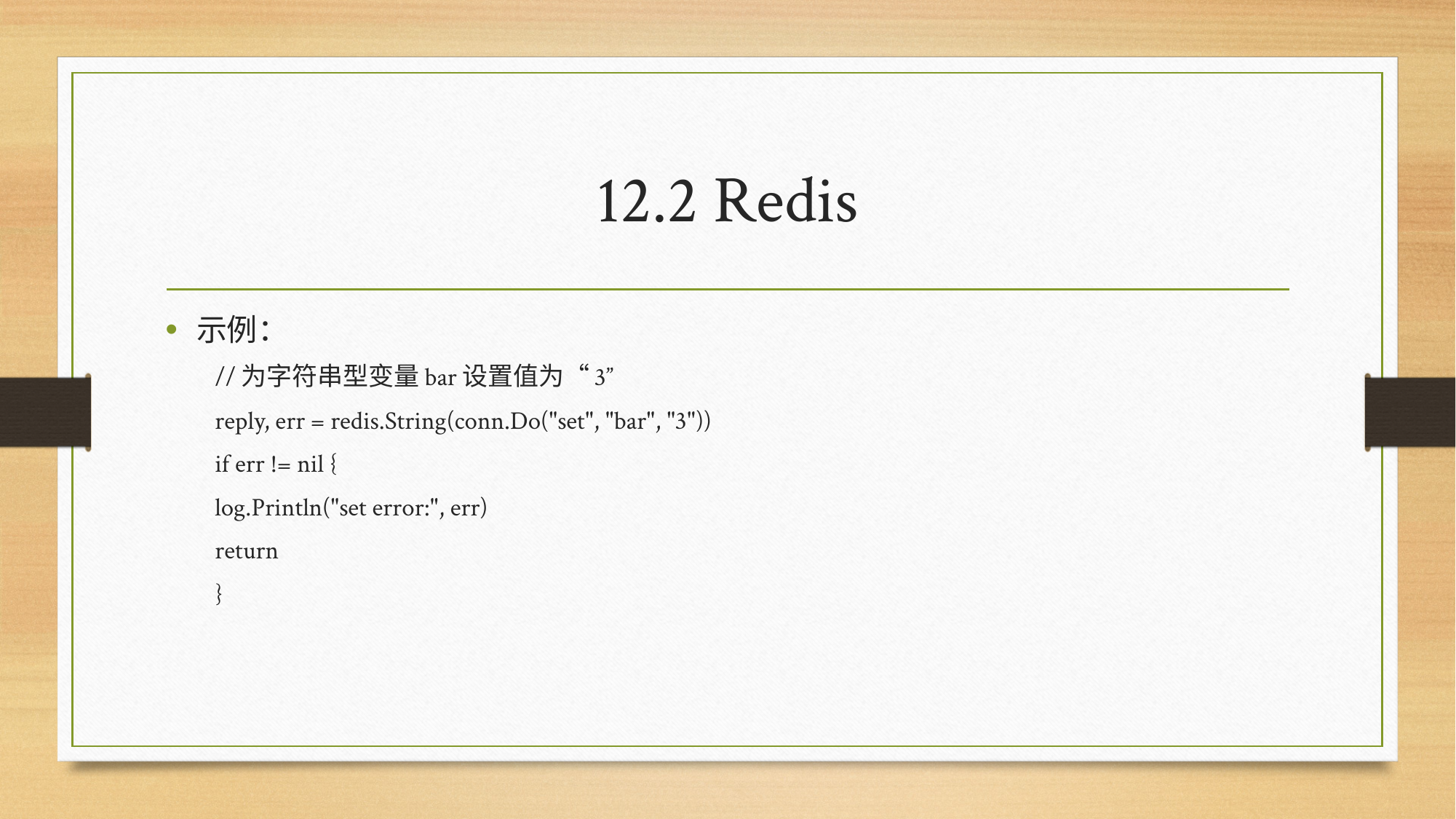

# 12.2 Redis
示例：
	//为字符串型变量bar设置值为“3”
	reply, err = redis.String(conn.Do("set", "bar", "3"))
	if err != nil {
		log.Println("set error:", err)
		return
	}